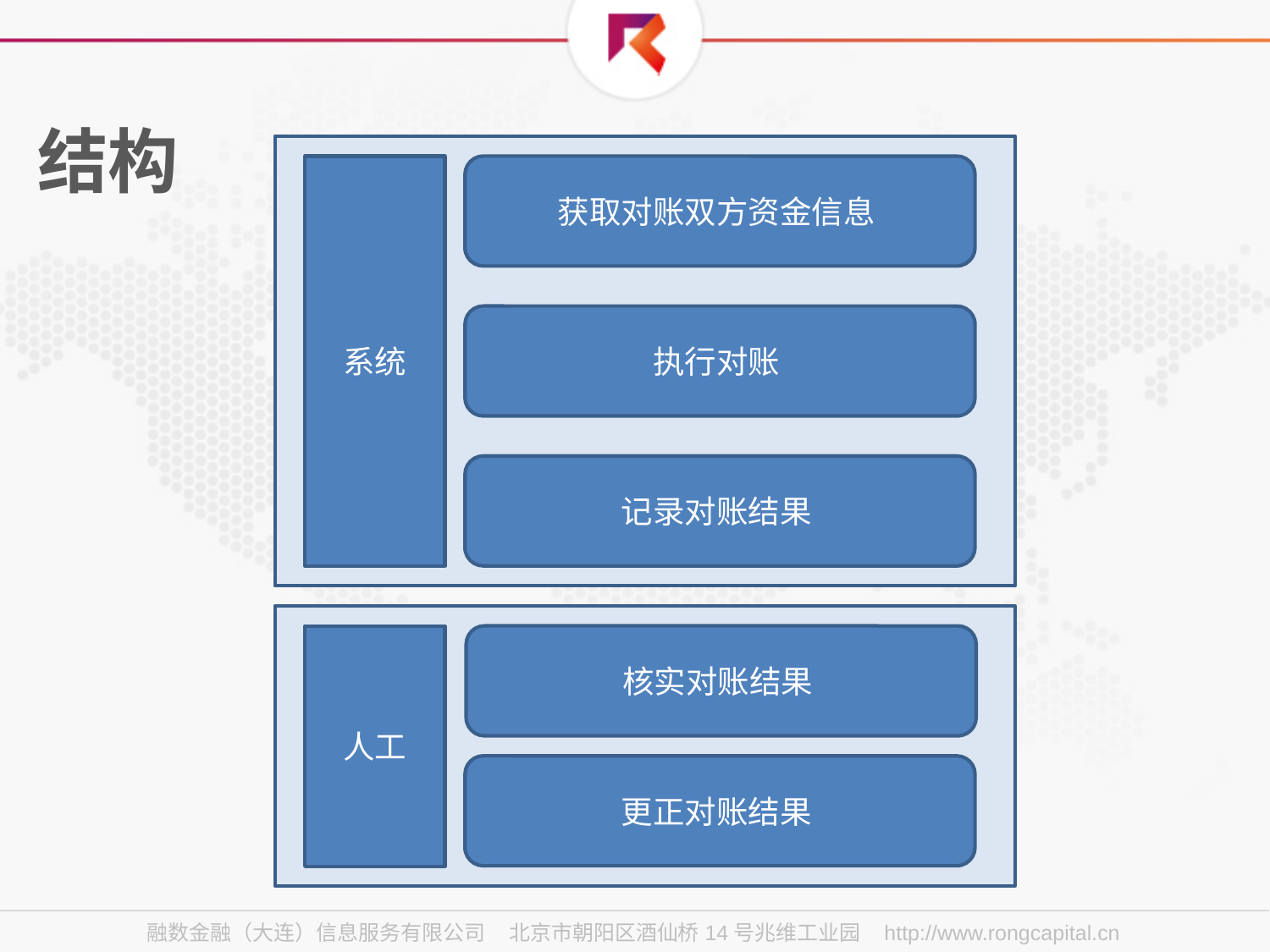

# 结构

系统
获取对账双方资金信息
执行对账
记录对账结果

核实对账结果
人工
更正对账结果